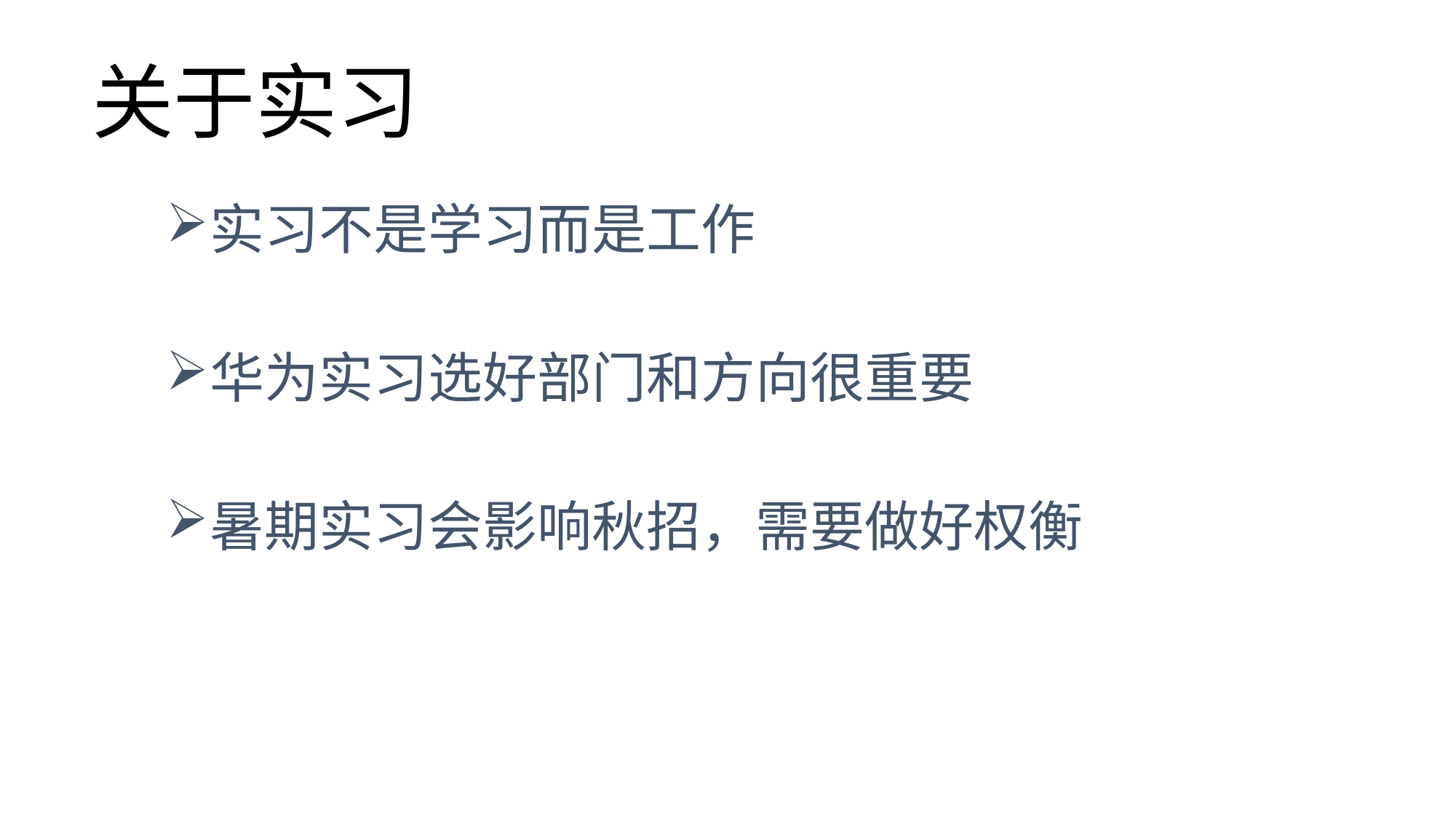

# 关于实习
实习不是学习而是工作

华为实习选好部门和方向很重要

暑期实习会影响秋招，需要做好权衡